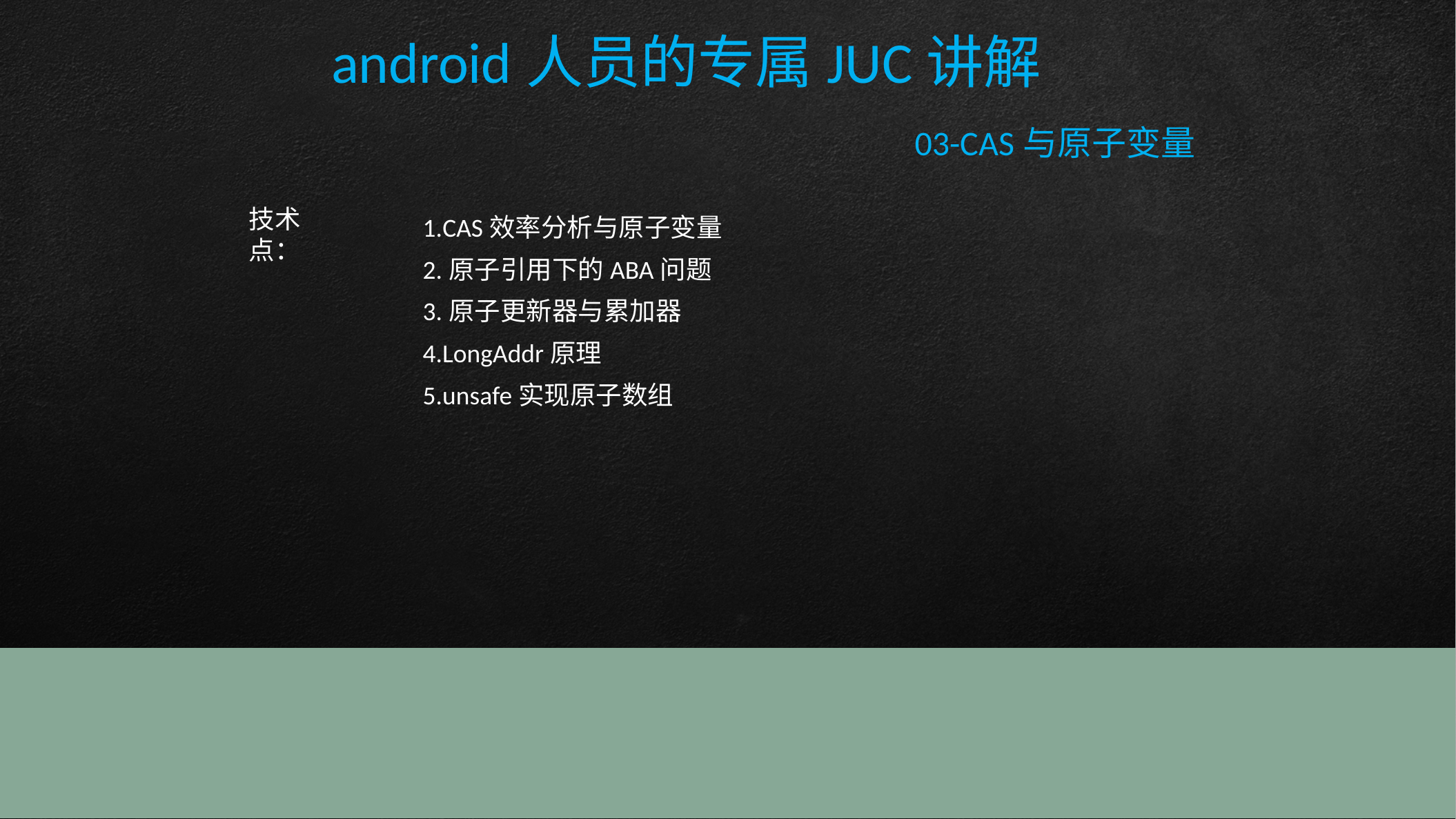

android人员的专属JUC讲解
							03-CAS与原子变量
技术点：
    1.CAS效率分析与原子变量
    2.原子引用下的ABA问题
    3.原子更新器与累加器
    4.LongAddr原理
    5.unsafe实现原子数组